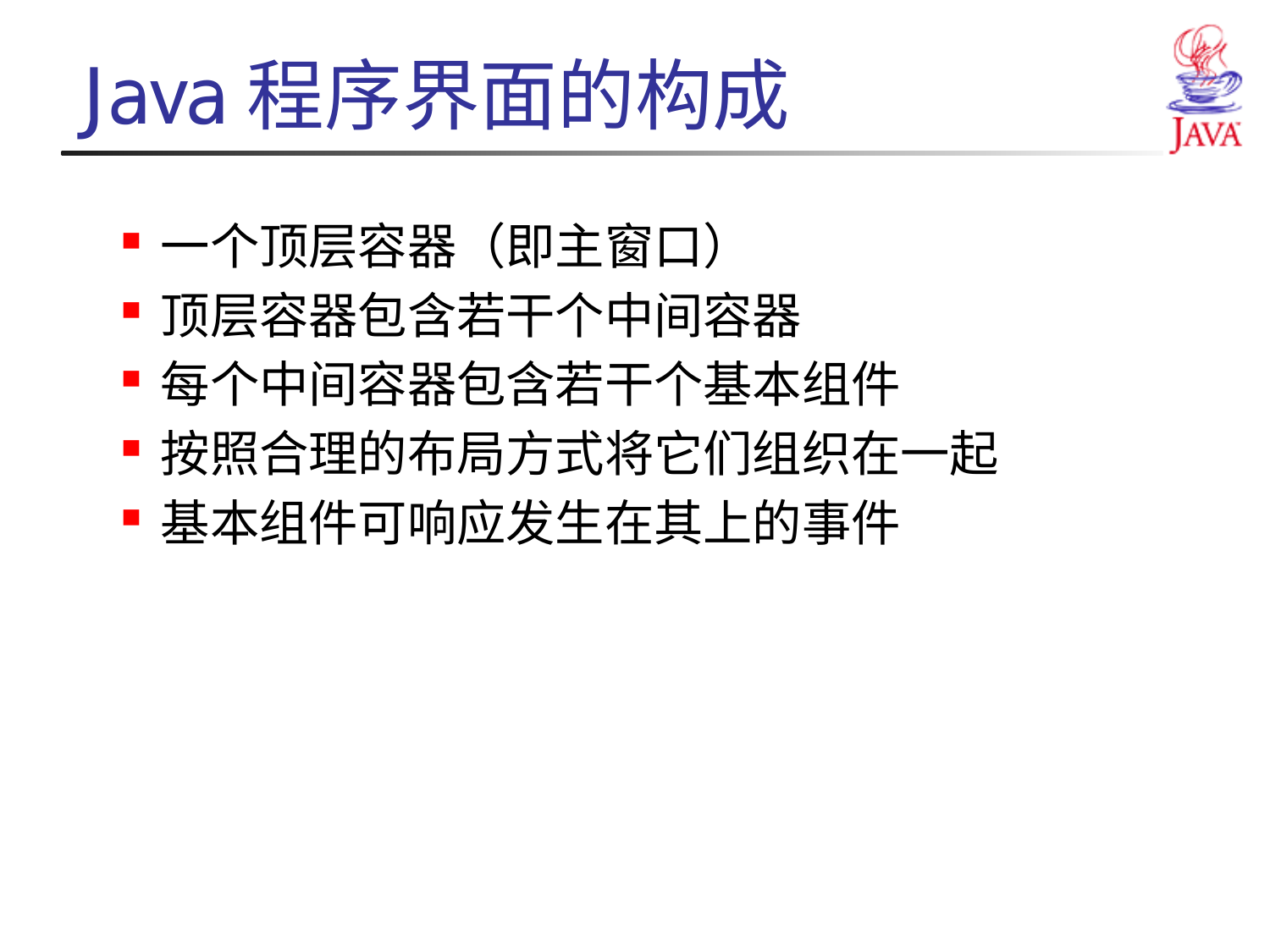

Java程序界面的构成
一个顶层容器（即主窗口）
顶层容器包含若干个中间容器
每个中间容器包含若干个基本组件
按照合理的布局方式将它们组织在一起
基本组件可响应发生在其上的事件